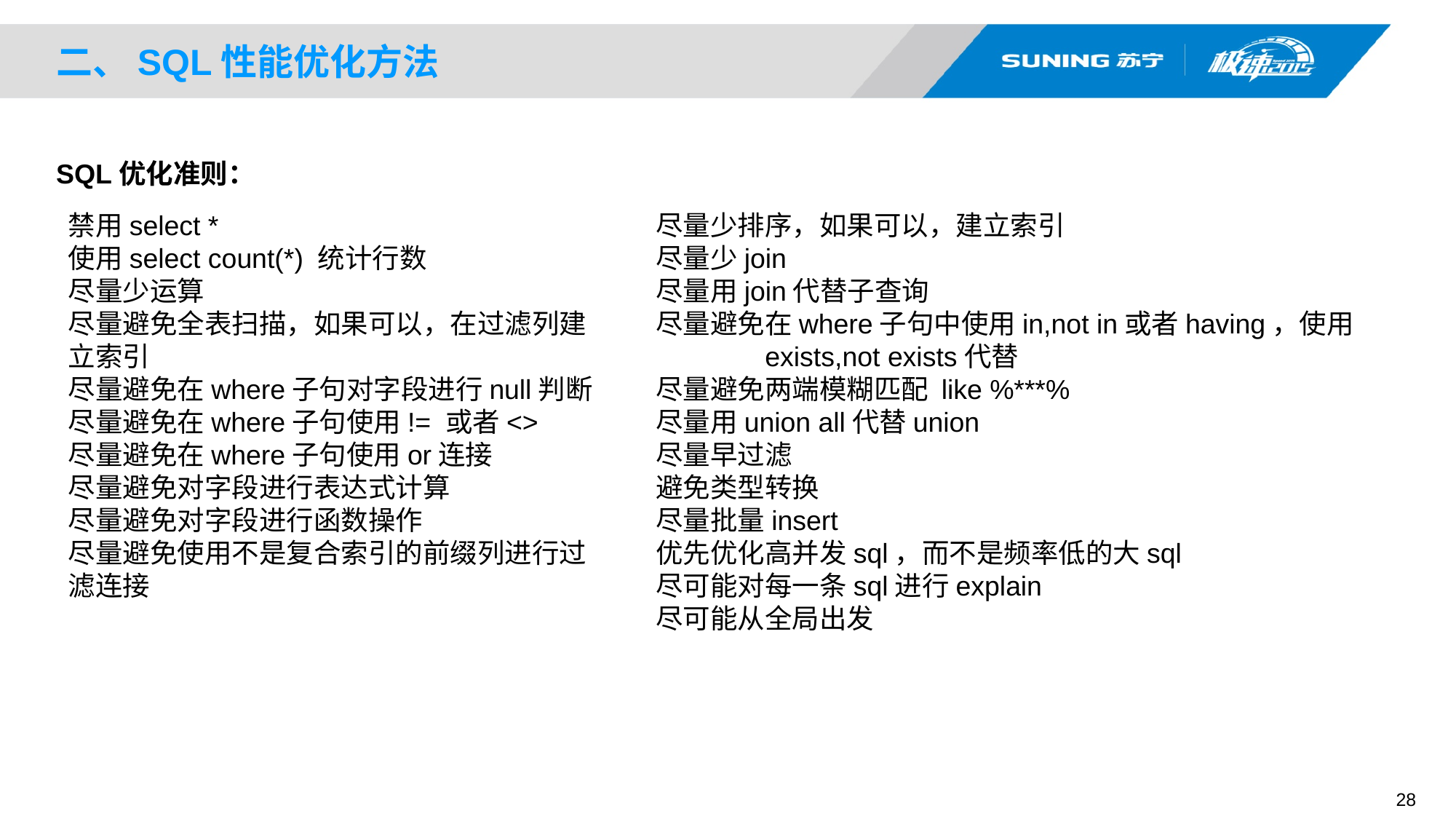

# 二、SQL性能优化方法
SQL优化准则：
禁用select *
使用select count(*) 统计行数
尽量少运算
尽量避免全表扫描，如果可以，在过滤列建立索引
尽量避免在where子句对字段进行null判断
尽量避免在where子句使用!= 或者<>
尽量避免在where子句使用or连接
尽量避免对字段进行表达式计算
尽量避免对字段进行函数操作
尽量避免使用不是复合索引的前缀列进行过滤连接

尽量少排序，如果可以，建立索引
尽量少join
尽量用join代替子查询
尽量避免在where子句中使用in,not in或者having，使用	exists,not exists代替
尽量避免两端模糊匹配 like %***%
尽量用union all代替union
尽量早过滤
避免类型转换
尽量批量insert
优先优化高并发sql，而不是频率低的大sql
尽可能对每一条sql进行explain
尽可能从全局出发